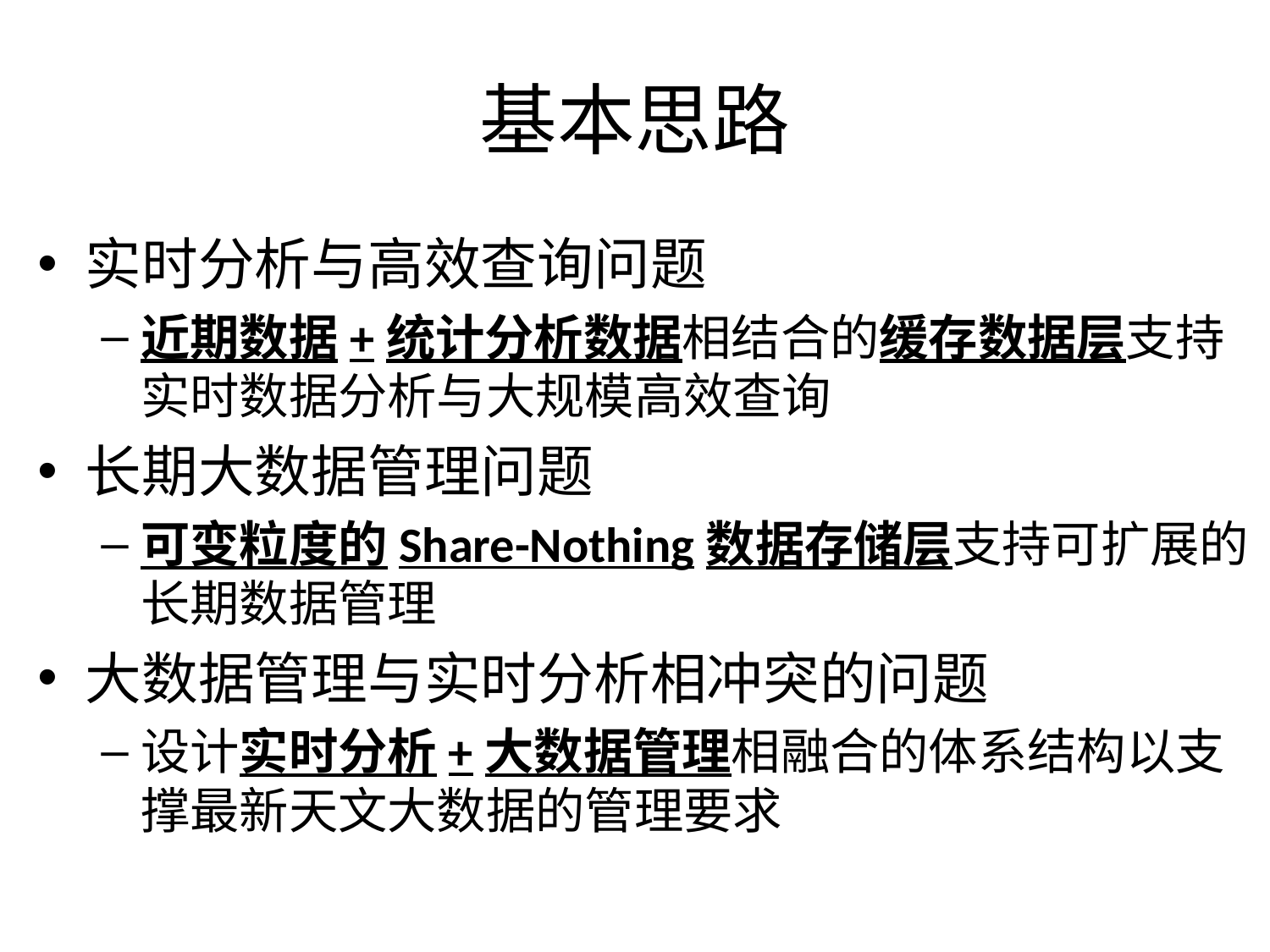

# 基本思路
实时分析与高效查询问题
近期数据+统计分析数据相结合的缓存数据层支持实时数据分析与大规模高效查询
长期大数据管理问题
可变粒度的Share-Nothing数据存储层支持可扩展的长期数据管理
大数据管理与实时分析相冲突的问题
设计实时分析+大数据管理相融合的体系结构以支撑最新天文大数据的管理要求